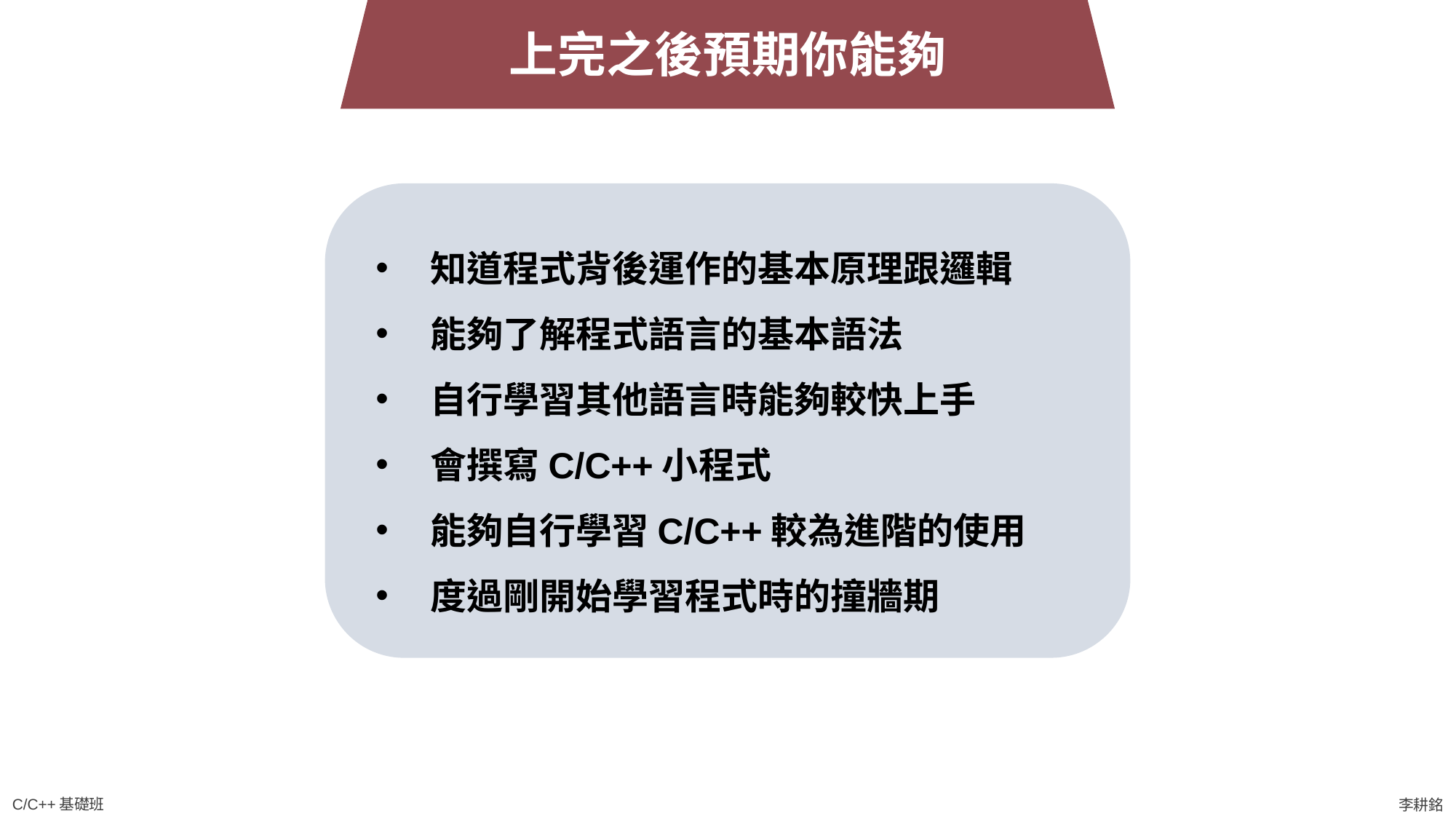

上完之後預期你能夠

知道程式背後運作的基本原理跟邏輯
能夠了解程式語言的基本語法
自行學習其他語言時能夠較快上手
會撰寫C/C++小程式
能夠自行學習C/C++較為進階的使用
度過剛開始學習程式時的撞牆期
C/C++基礎班
李耕銘